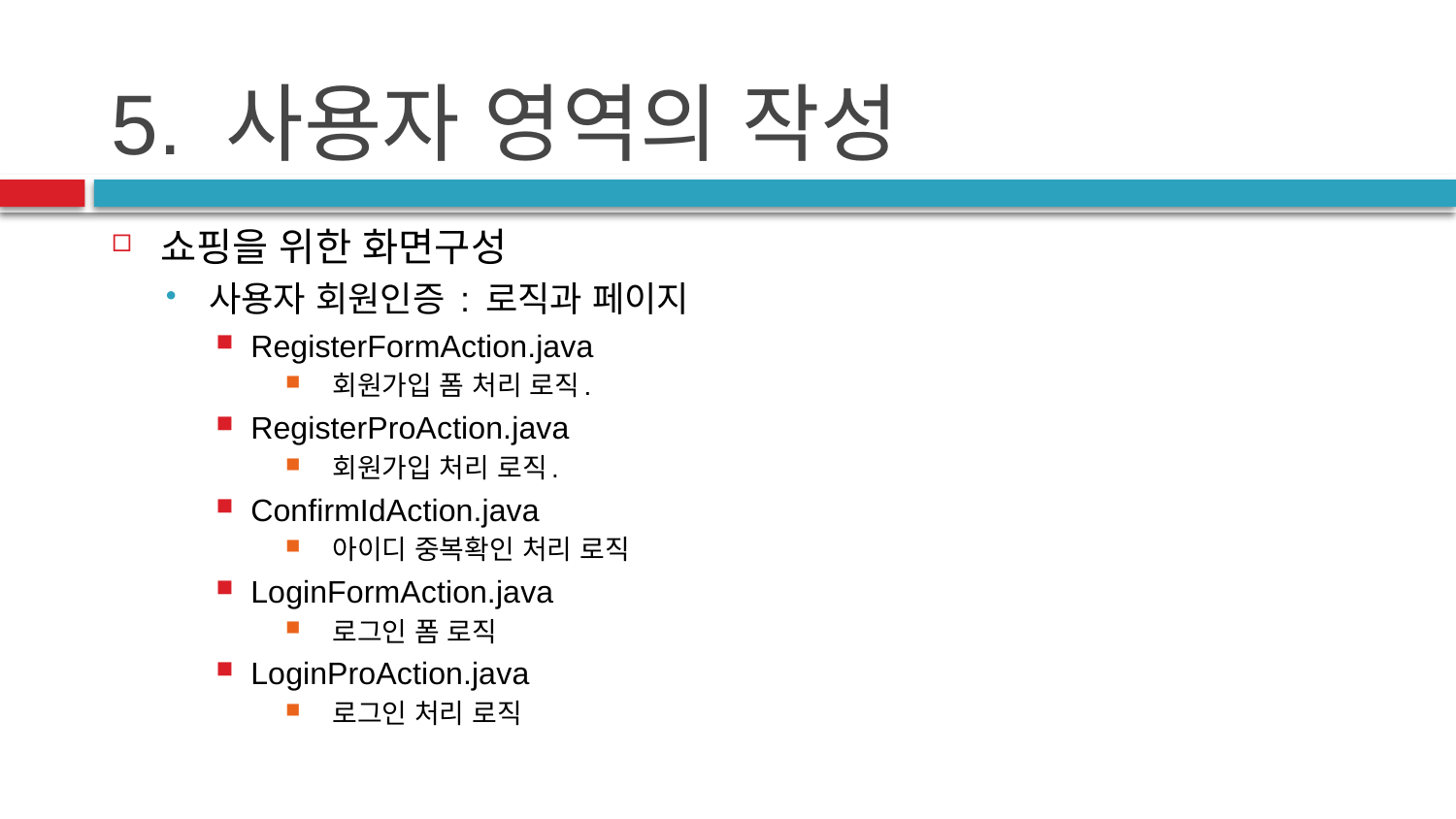

# 5. 사용자 영역의 작성
쇼핑을 위한 화면구성
사용자 회원인증 : 로직과 페이지
RegisterFormAction.java
 회원가입 폼 처리 로직.
RegisterProAction.java
 회원가입 처리 로직.
ConfirmIdAction.java
 아이디 중복확인 처리 로직
LoginFormAction.java
 로그인 폼 로직
LoginProAction.java
 로그인 처리 로직